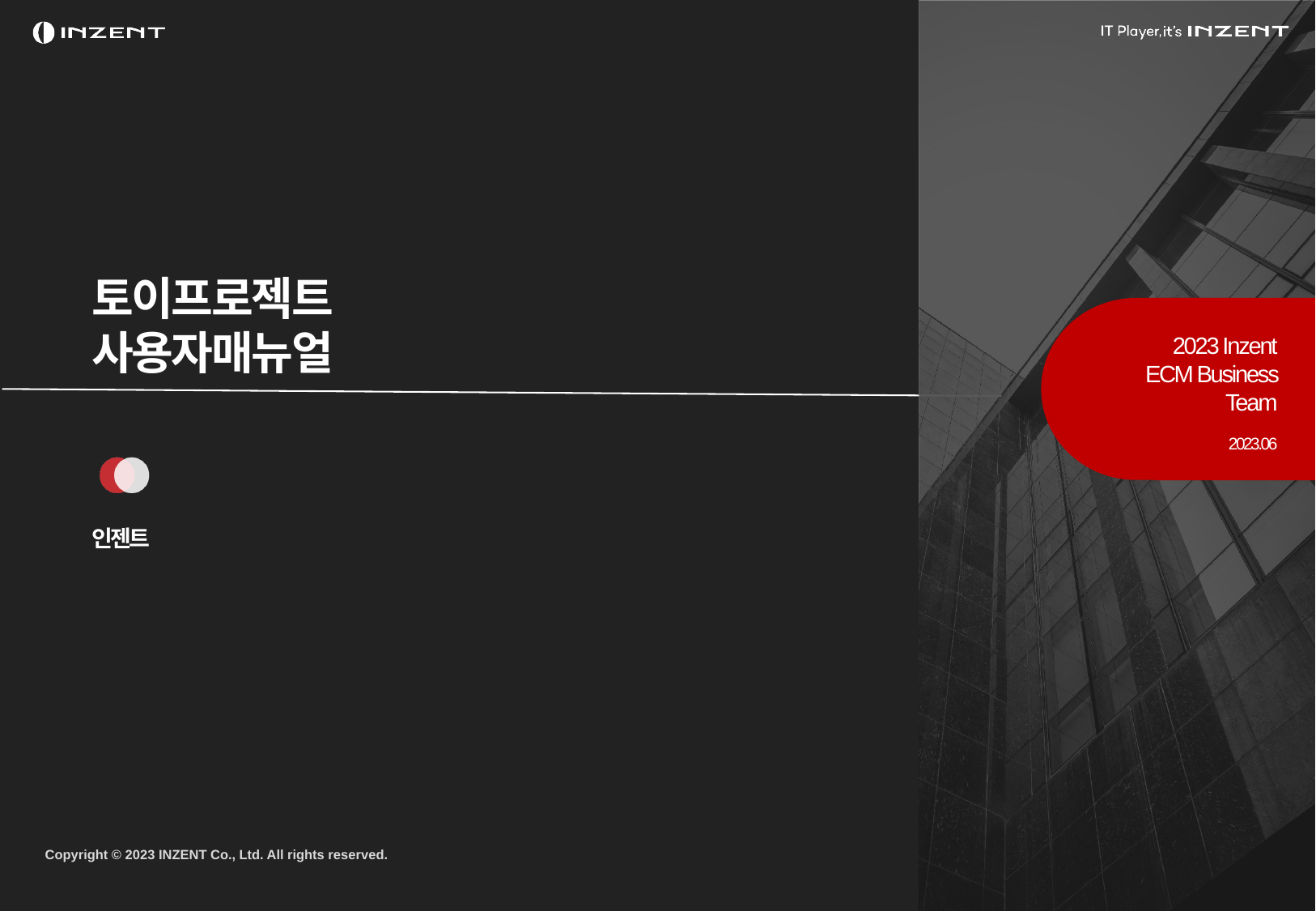

토이프로젝트
사용자매뉴얼
2023 Inzent
ECM Business Team
2023.06
인젠트